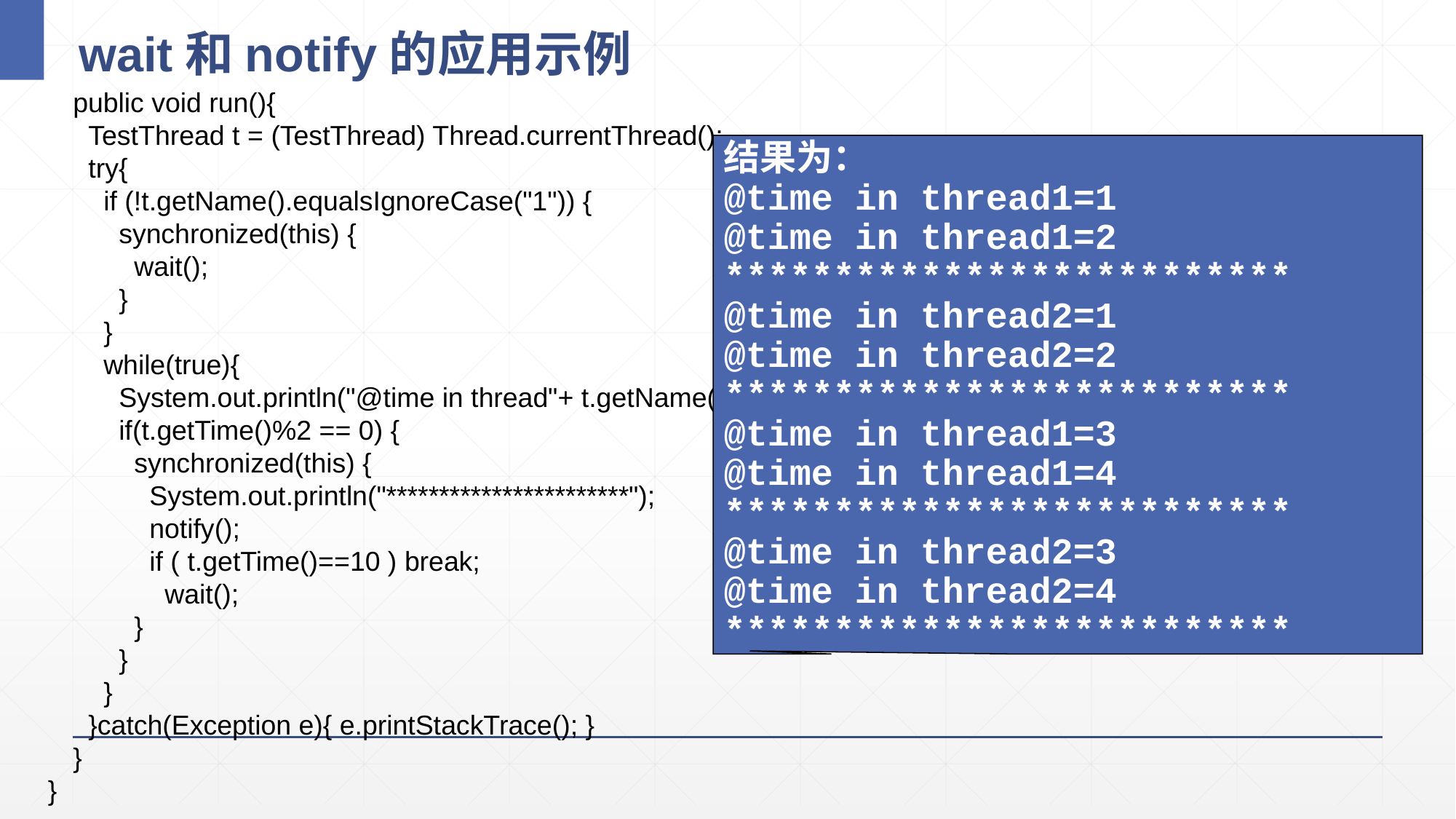

# wait和notify的应用示例
	public void run(){
	  TestThread t = (TestThread) Thread.currentThread();
	  try{
	    if (!t.getName().equalsIgnoreCase("1")) {
	      synchronized(this) {
	        wait();
	      }
	    }
	    while(true){
	      System.out.println("@time in thread"+ t.getName() + "="+ t.increaseTime());
	      if(t.getTime()%2 == 0) {
	        synchronized(this) {
	          System.out.println("***********************");
	          notify();
	          if ( t.getTime()==10 ) break;
	            wait();
	        }
	      }
	    }
	  }catch(Exception e){ e.printStackTrace(); }
	}
           }
结果为：
@time in thread1=1
@time in thread1=2
**************************
@time in thread2=1
@time in thread2=2
**************************
@time in thread1=3
@time in thread1=4
**************************
@time in thread2=3
@time in thread2=4
**************************